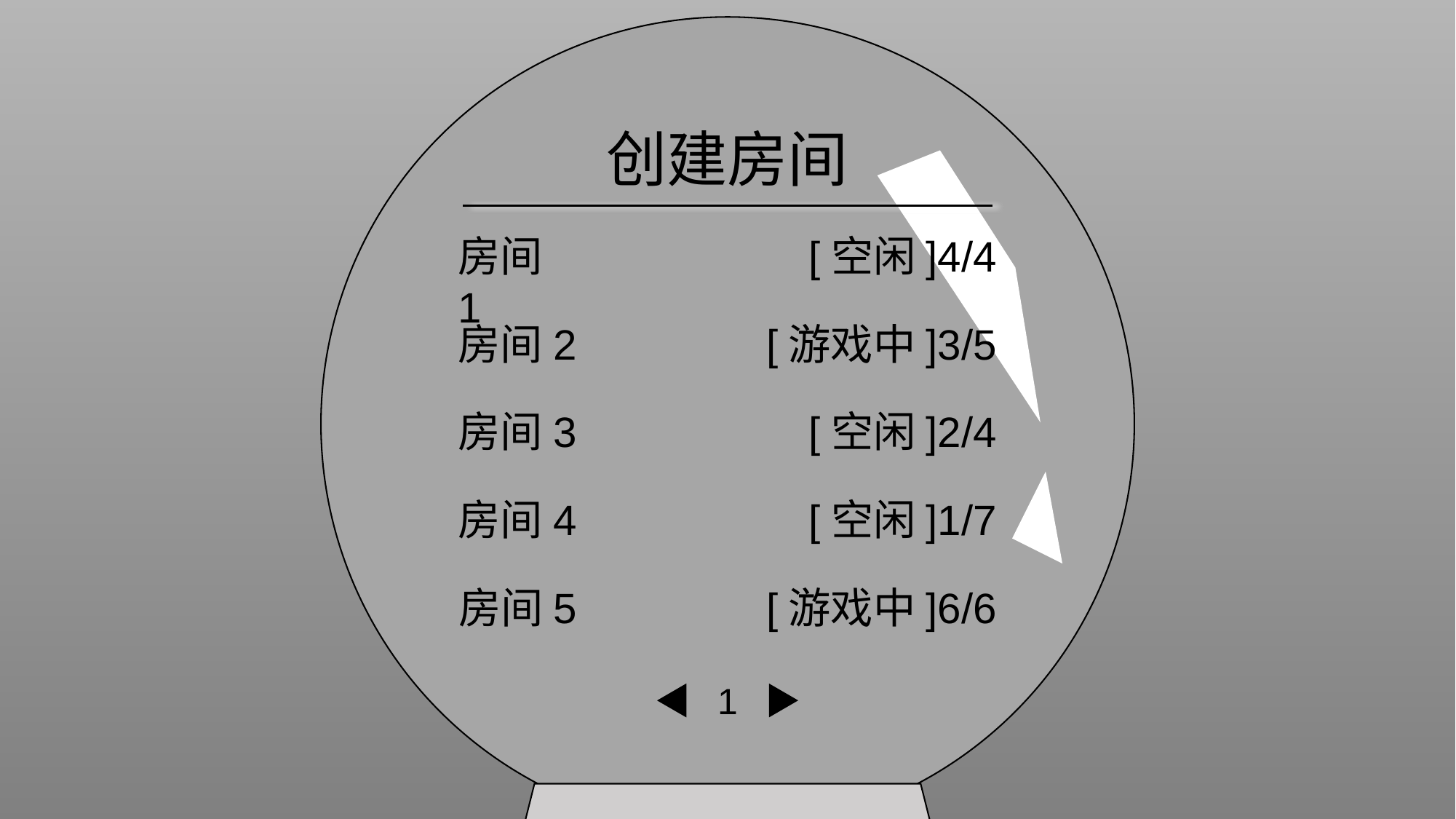

创建房间
房间1
[空闲]4/4
房间2
[游戏中]3/5
房间3
[空闲]2/4
房间4
[空闲]1/7
房间5
[游戏中]6/6
1